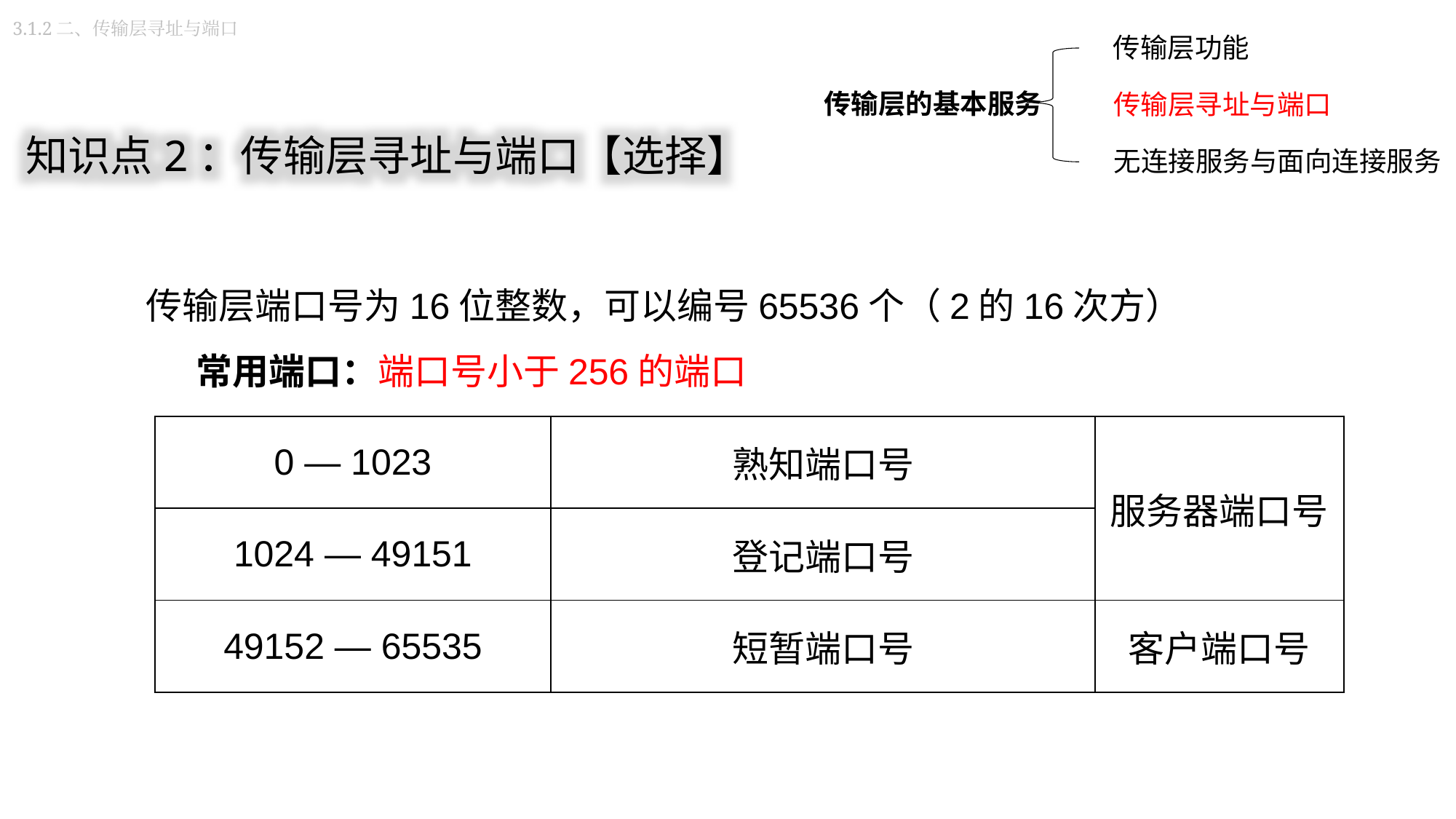

3.1.2二、传输层寻址与端口
传输层功能

传输层的基本服务
传输层寻址与端口
无连接服务与面向连接服务
知识点2：传输层寻址与端口【选择】
传输层端口号为16位整数，可以编号65536个（2的16次方）
     常用端口：端口号小于256的端口
| 0 — 1023 | 熟知端口号 | 服务器端口号 |
| --- | --- | --- |
| 1024 — 49151 | 登记端口号 |  |
| 49152 — 65535 | 短暂端口号 | 客户端口号 |